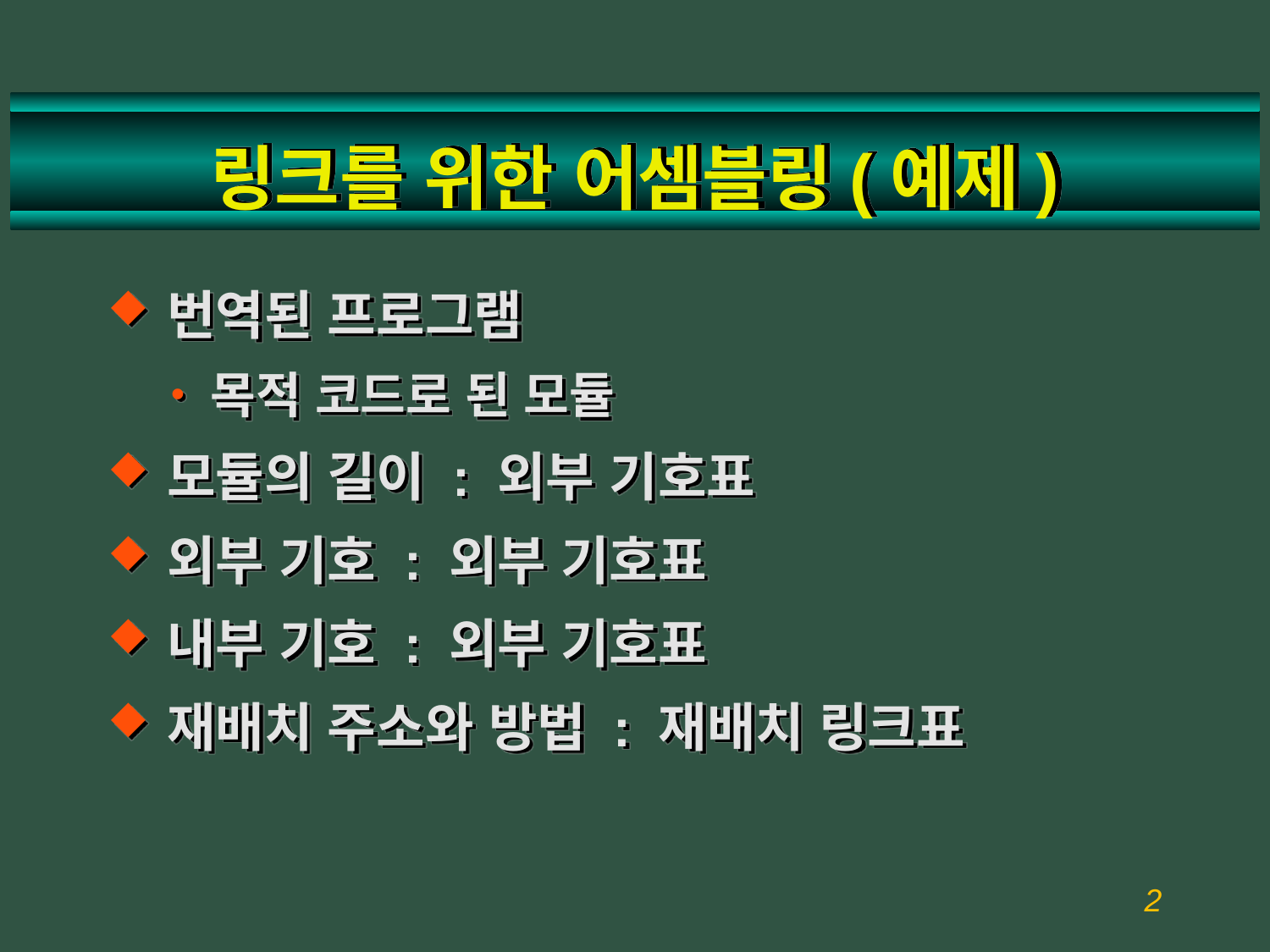

# 링크를 위한 어셈블링(예제)
번역된 프로그램
목적 코드로 된 모듈
모듈의 길이 : 외부 기호표
외부 기호 : 외부 기호표
내부 기호 : 외부 기호표
재배치 주소와 방법 : 재배치 링크표
2